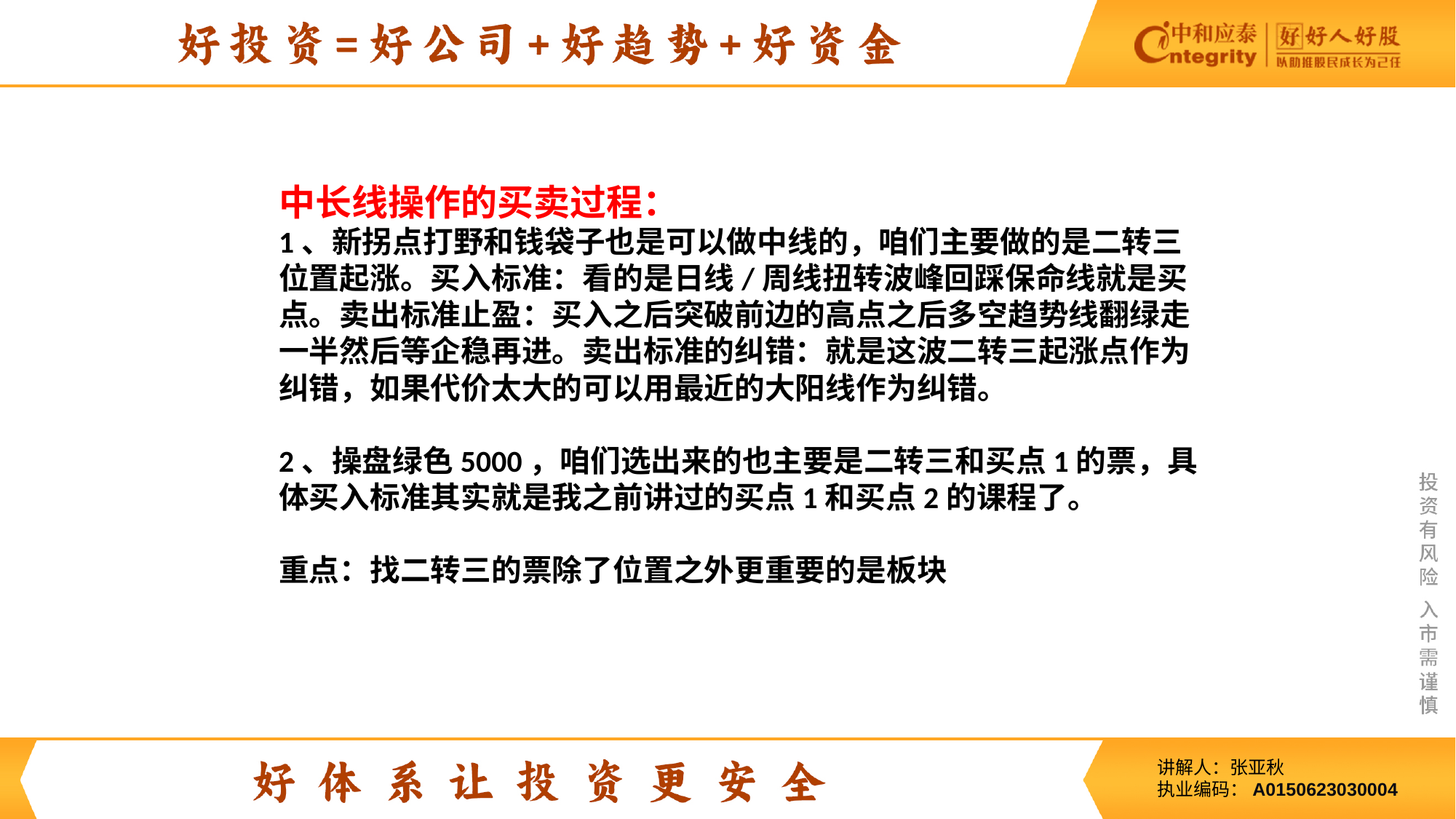

中长线操作的买卖过程：
1、新拐点打野和钱袋子也是可以做中线的，咱们主要做的是二转三位置起涨。买入标准：看的是日线/周线扭转波峰回踩保命线就是买点。卖出标准止盈：买入之后突破前边的高点之后多空趋势线翻绿走一半然后等企稳再进。卖出标准的纠错：就是这波二转三起涨点作为纠错，如果代价太大的可以用最近的大阳线作为纠错。

2、操盘绿色5000，咱们选出来的也主要是二转三和买点1的票，具体买入标准其实就是我之前讲过的买点1和买点2的课程了。

重点：找二转三的票除了位置之外更重要的是板块

讲解人：张亚秋
执业编码：A0150623030004